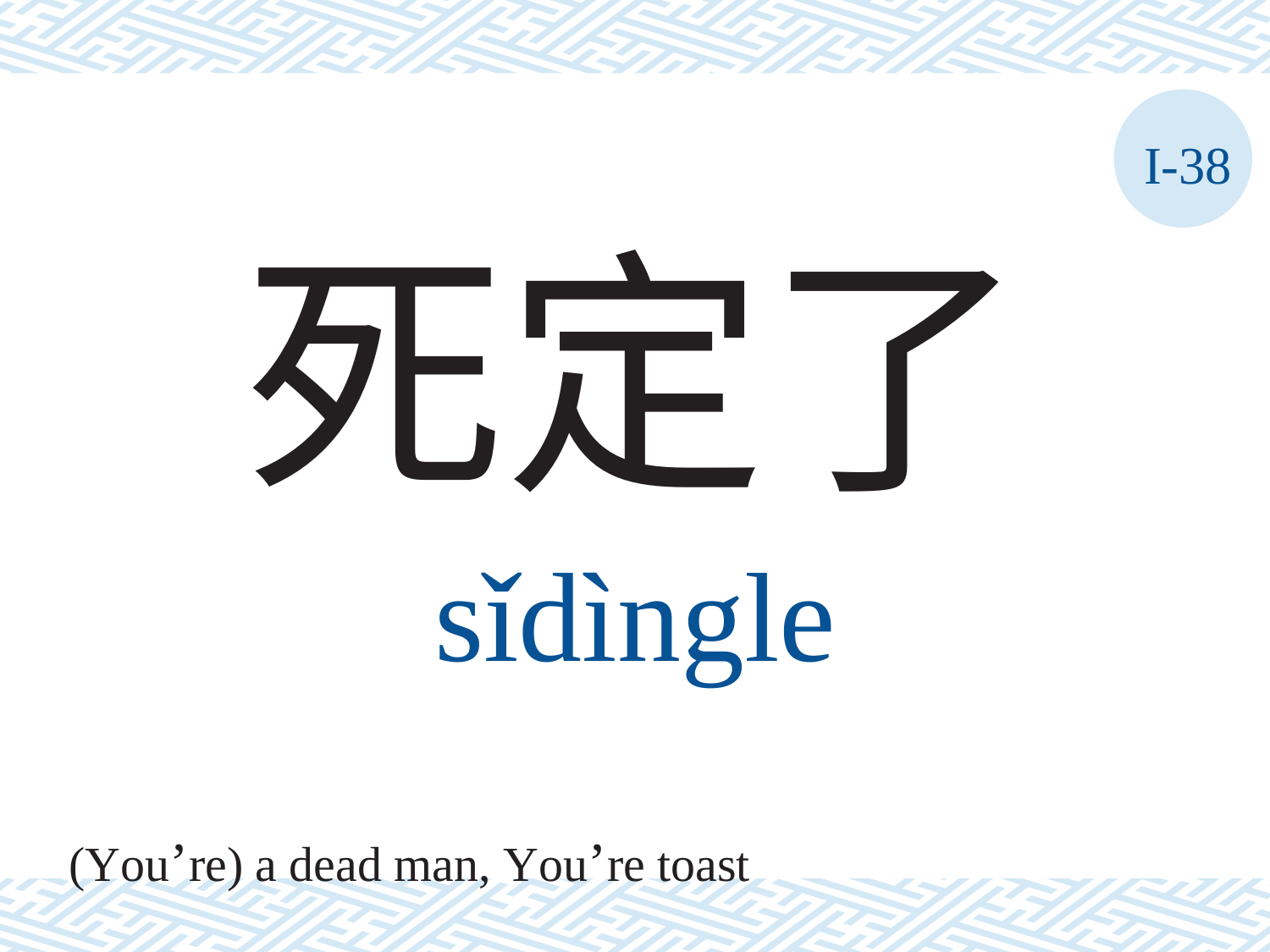

I-38
死定了
sǐdìngle
(You’re) a dead man, You’re toast